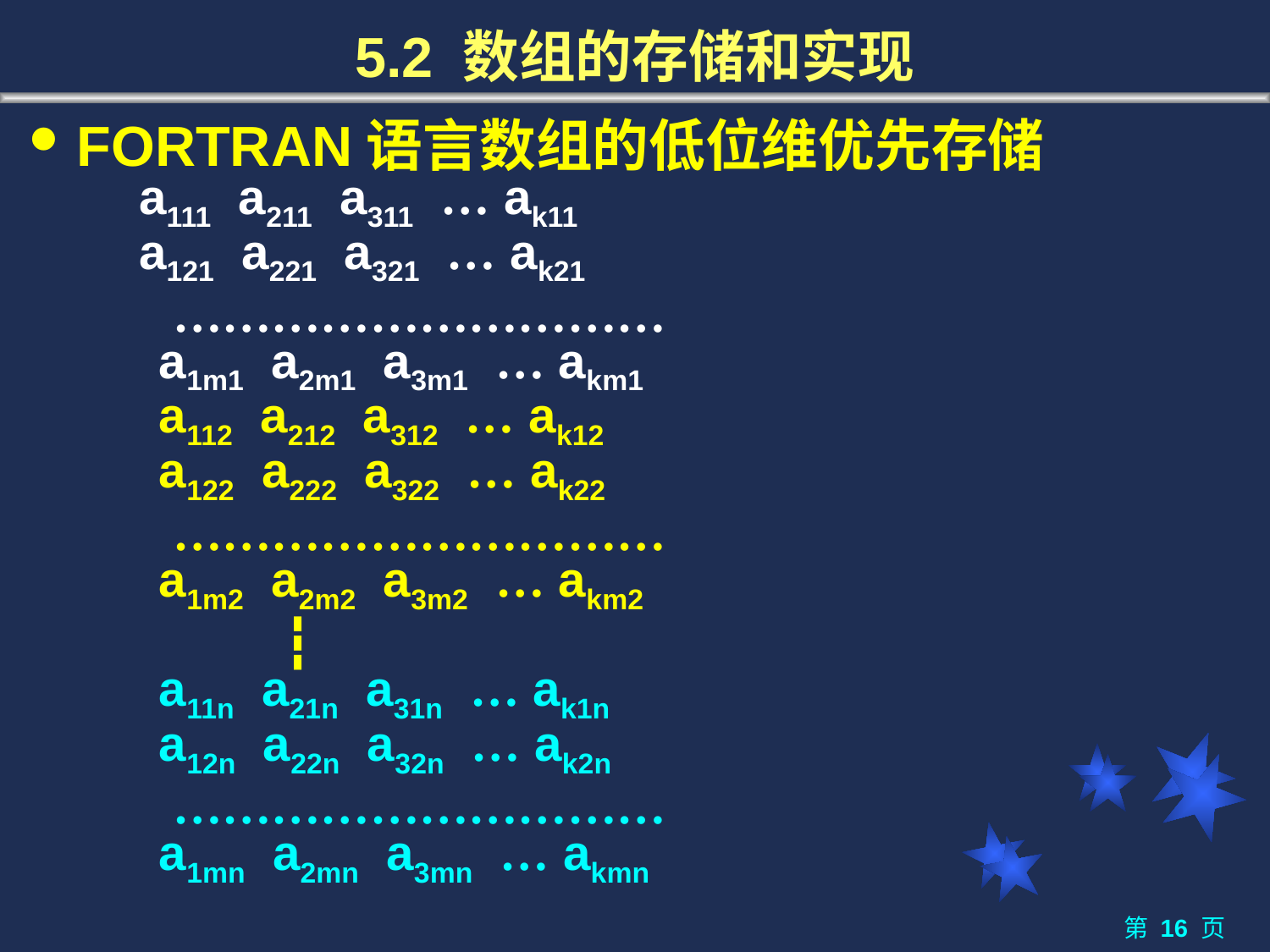

# 5.2 数组的存储和实现
FORTRAN语言数组的低位维优先存储
        a111  a211  a311  … ak11
        a121  a221  a321  … ak21
       …………………………
      a1m1  a2m1  a3m1  … akm1
      a112  a212  a312  … ak12
      a122  a222  a322  … ak22
       …………………………
      a1m2  a2m2  a3m2  … akm2
               ┇
      a11n  a21n  a31n  … ak1n
      a12n  a22n  a32n  … ak2n
       …………………………
      a1mn  a2mn  a3mn  … akmn
第 16 页